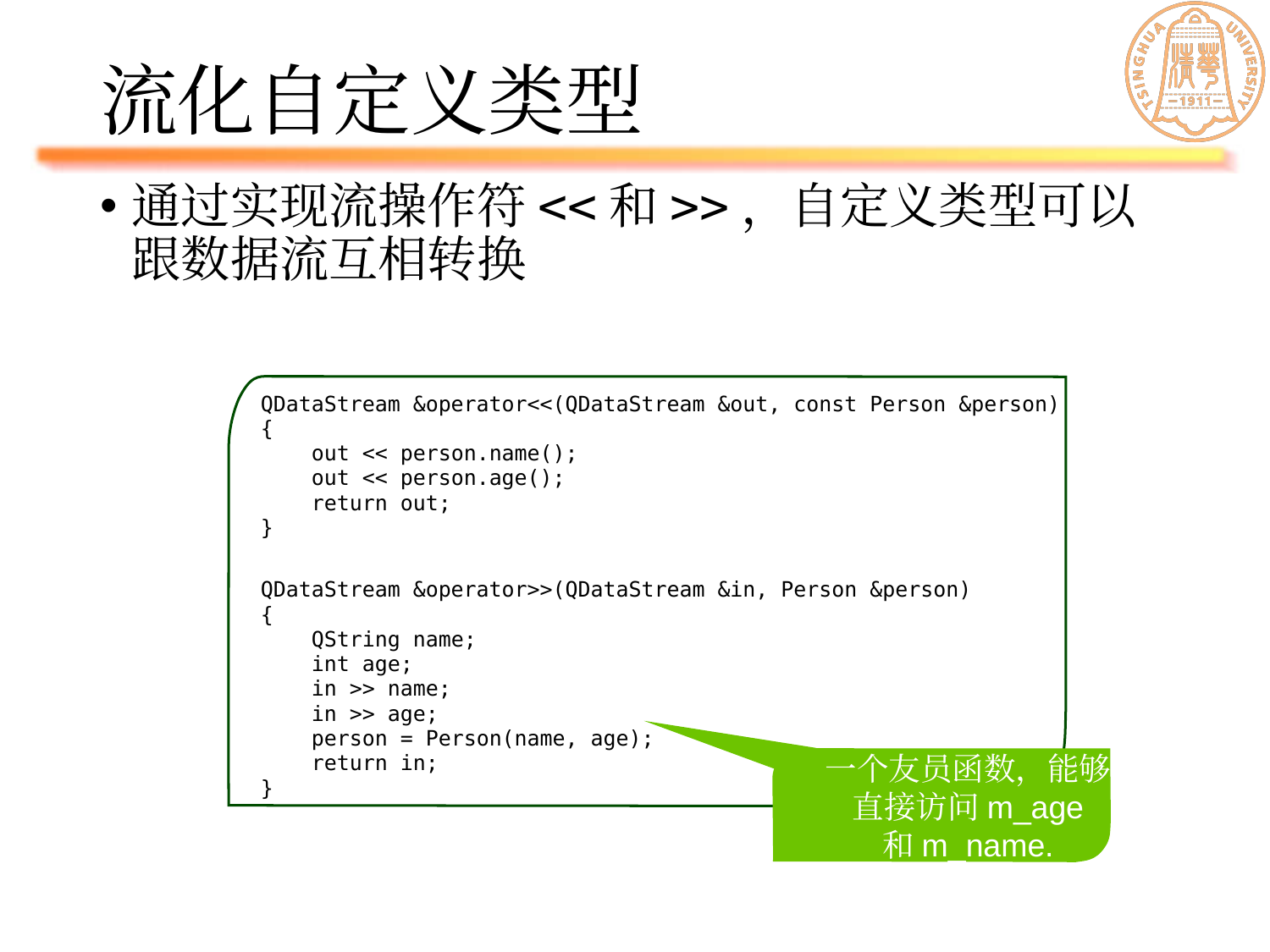

# 流化自定义类型
通过实现流操作符<<和>>，自定义类型可以跟数据流互相转换

QDataStream &operator<<(QDataStream &out, const Person &person)
{
    out << person.name();
    out << person.age();
    return out;
}

QDataStream &operator>>(QDataStream &in, Person &person)
{
    QString name;
    int age;
    in >> name;
    in >> age;
    person = Person(name, age);
    return in;
}

一个友员函数，能够直接访问m_age
和m_name.